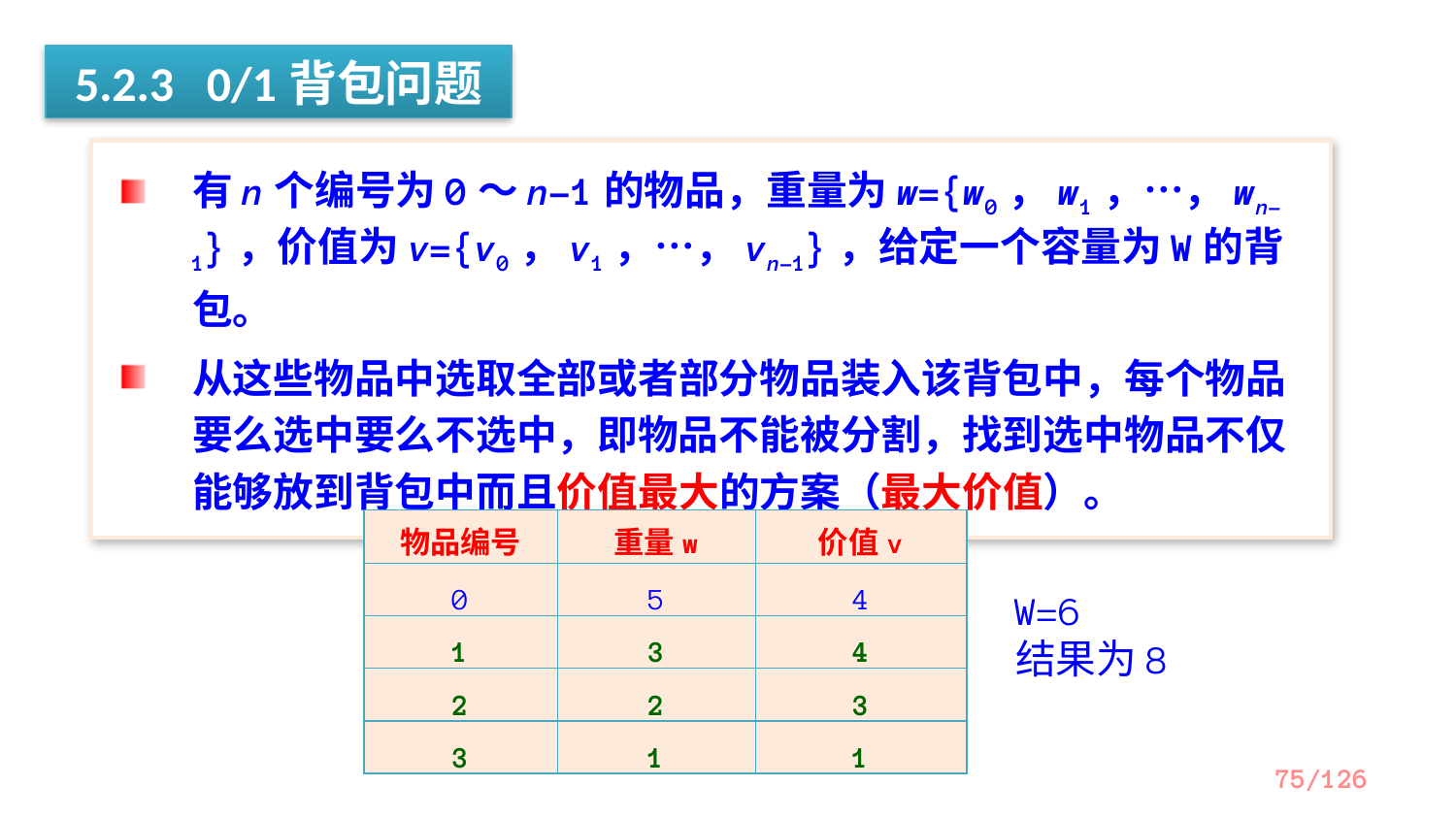

5.2.3   0/1背包问题
有n个编号为0～n-1的物品，重量为w={w0，w1，…，wn-1}，价值为v={v0，v1，…，vn-1}，给定一个容量为W的背包。
从这些物品中选取全部或者部分物品装入该背包中，每个物品要么选中要么不选中，即物品不能被分割，找到选中物品不仅能够放到背包中而且价值最大的方案（最大价值）。
| 物品编号 | 重量w | 价值v |
| --- | --- | --- |
| 0 | 5 | 4 |
| 1 | 3 | 4 |
| 2 | 2 | 3 |
| 3 | 1 | 1 |
W=6
结果为8
75/126